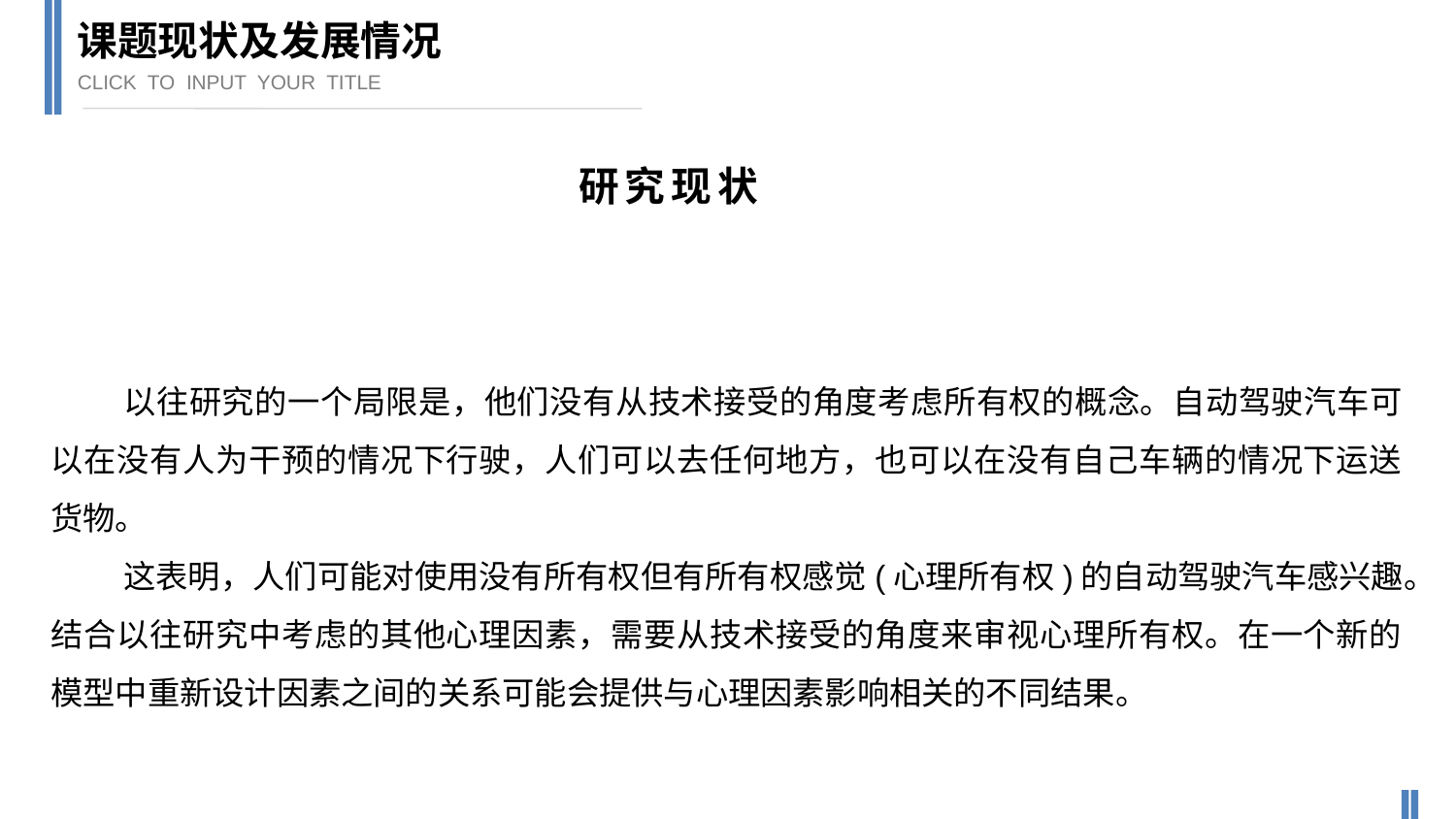

课题现状及发展情况
CLICK  TO  INPUT  YOUR  TITLE
研究现状
以往研究的一个局限是，他们没有从技术接受的角度考虑所有权的概念。自动驾驶汽车可以在没有人为干预的情况下行驶，人们可以去任何地方，也可以在没有自己车辆的情况下运送货物。
这表明，人们可能对使用没有所有权但有所有权感觉(心理所有权)的自动驾驶汽车感兴趣。结合以往研究中考虑的其他心理因素，需要从技术接受的角度来审视心理所有权。在一个新的模型中重新设计因素之间的关系可能会提供与心理因素影响相关的不同结果。